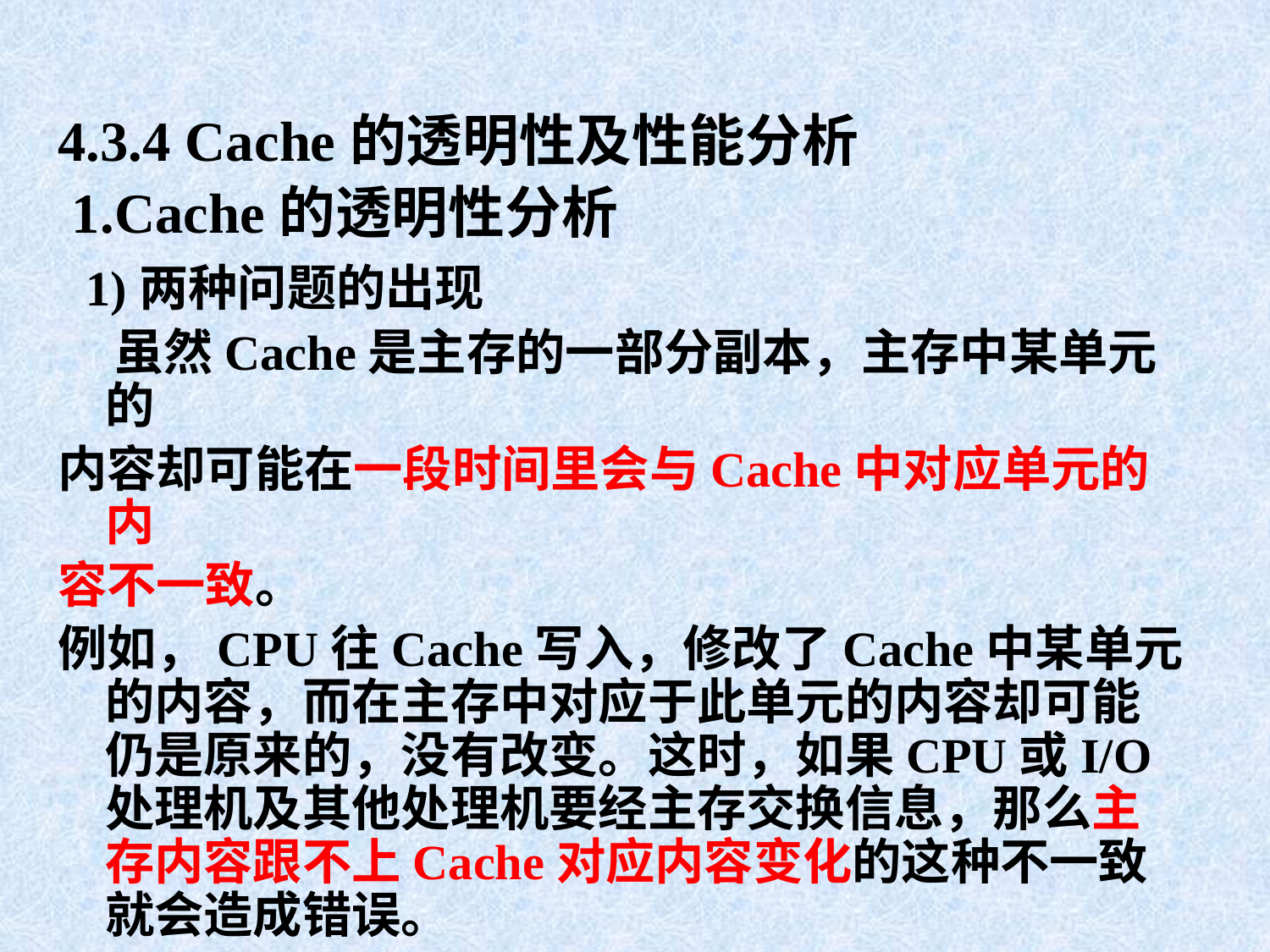

4.3.4 Cache的透明性及性能分析
 1.Cache的透明性分析
  1)两种问题的出现
    虽然Cache是主存的一部分副本，主存中某单元的
内容却可能在一段时间里会与Cache中对应单元的内
容不一致。
例如，CPU往Cache写入，修改了Cache中某单元的内容，而在主存中对应于此单元的内容却可能仍是原来的，没有改变。这时，如果CPU或I/O处理机及其他处理机要经主存交换信息，那么主存内容跟不上Cache对应内容变化的这种不一致就会造成错误。